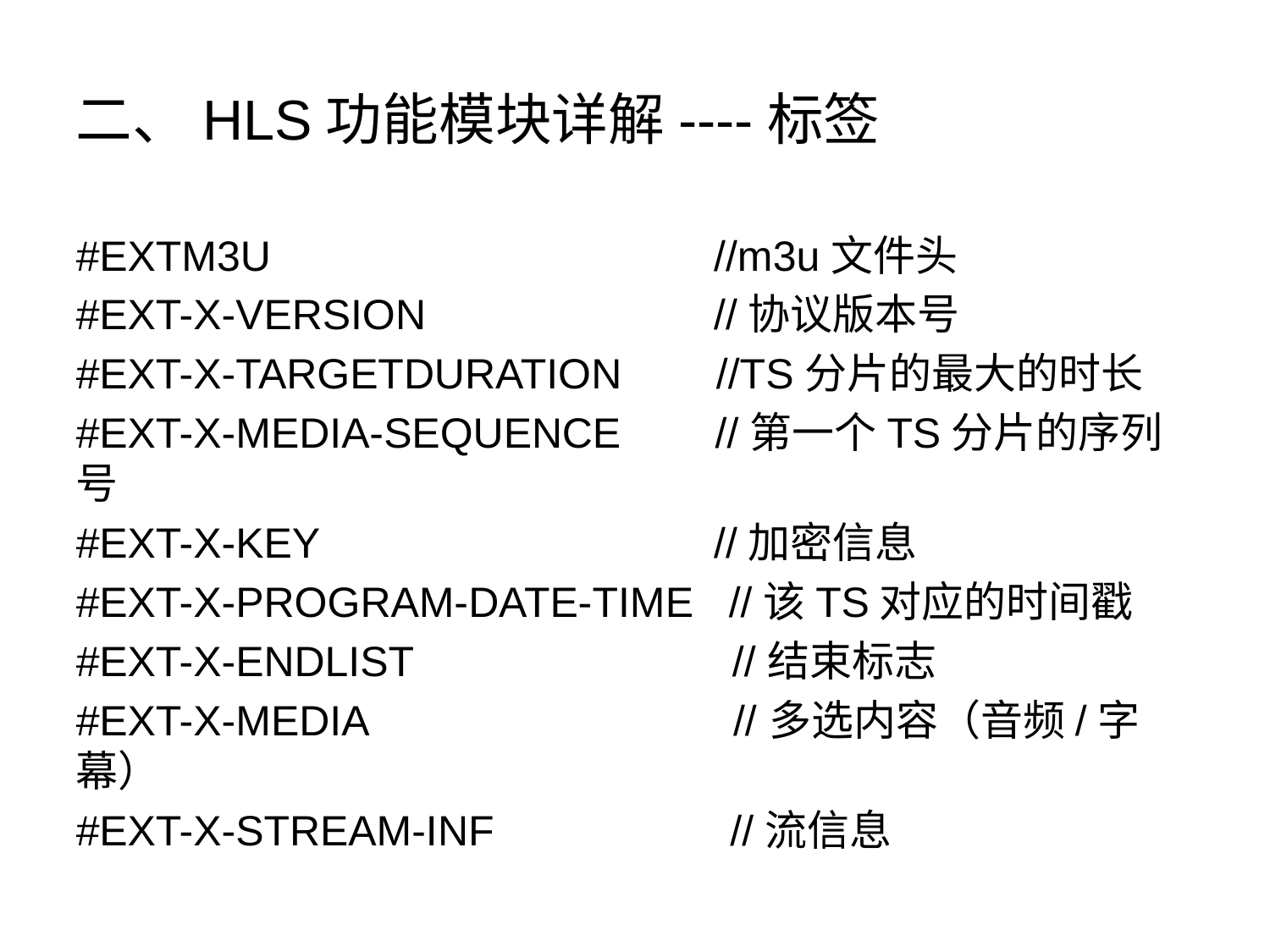

# 二、HLS功能模块详解----标签
#EXTM3U      		           //m3u文件头
#EXT-X-VERSION   	           //协议版本号
#EXT-X-TARGETDURATION        //TS分片的最大的时长
#EXT-X-MEDIA-SEQUENCE        //第一个TS分片的序列号
#EXT-X-KEY                   	           //加密信息
#EXT-X-PROGRAM-DATE-TIME   //该TS对应的时间戳
#EXT-X-ENDLIST                           //结束标志
#EXT-X-MEDIA                               //多选内容（音频/字幕）
#EXT-X-STREAM-INF                    //流信息